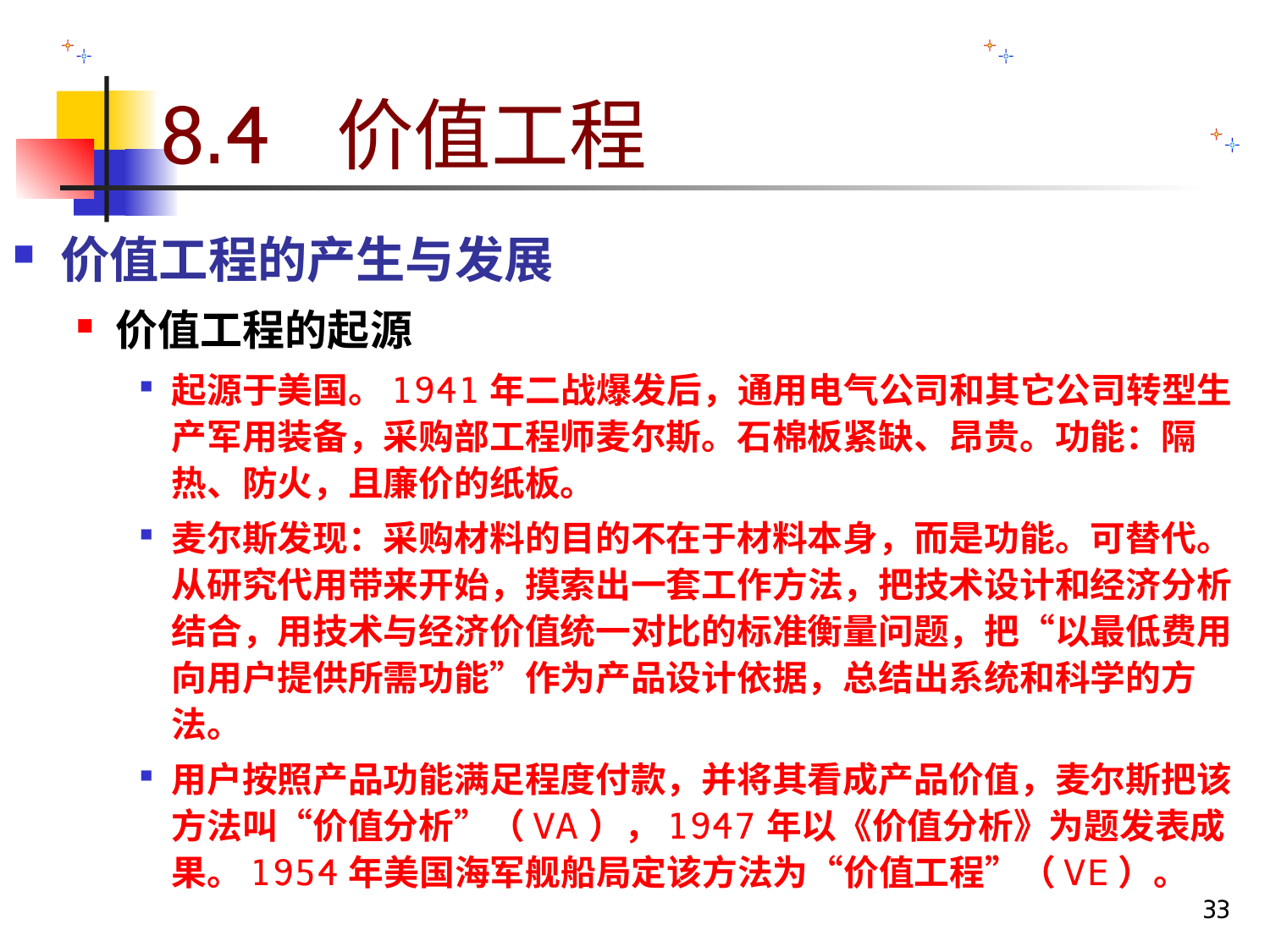

# 8.4  价值工程
价值工程的产生与发展
价值工程的起源
起源于美国。1941年二战爆发后，通用电气公司和其它公司转型生产军用装备，采购部工程师麦尔斯。石棉板紧缺、昂贵。功能：隔热、防火，且廉价的纸板。
麦尔斯发现：采购材料的目的不在于材料本身，而是功能。可替代。从研究代用带来开始，摸索出一套工作方法，把技术设计和经济分析结合，用技术与经济价值统一对比的标准衡量问题，把“以最低费用向用户提供所需功能”作为产品设计依据，总结出系统和科学的方法。
用户按照产品功能满足程度付款，并将其看成产品价值，麦尔斯把该方法叫“价值分析”（VA），1947年以《价值分析》为题发表成果。1954年美国海军舰船局定该方法为“价值工程”（VE）。
33